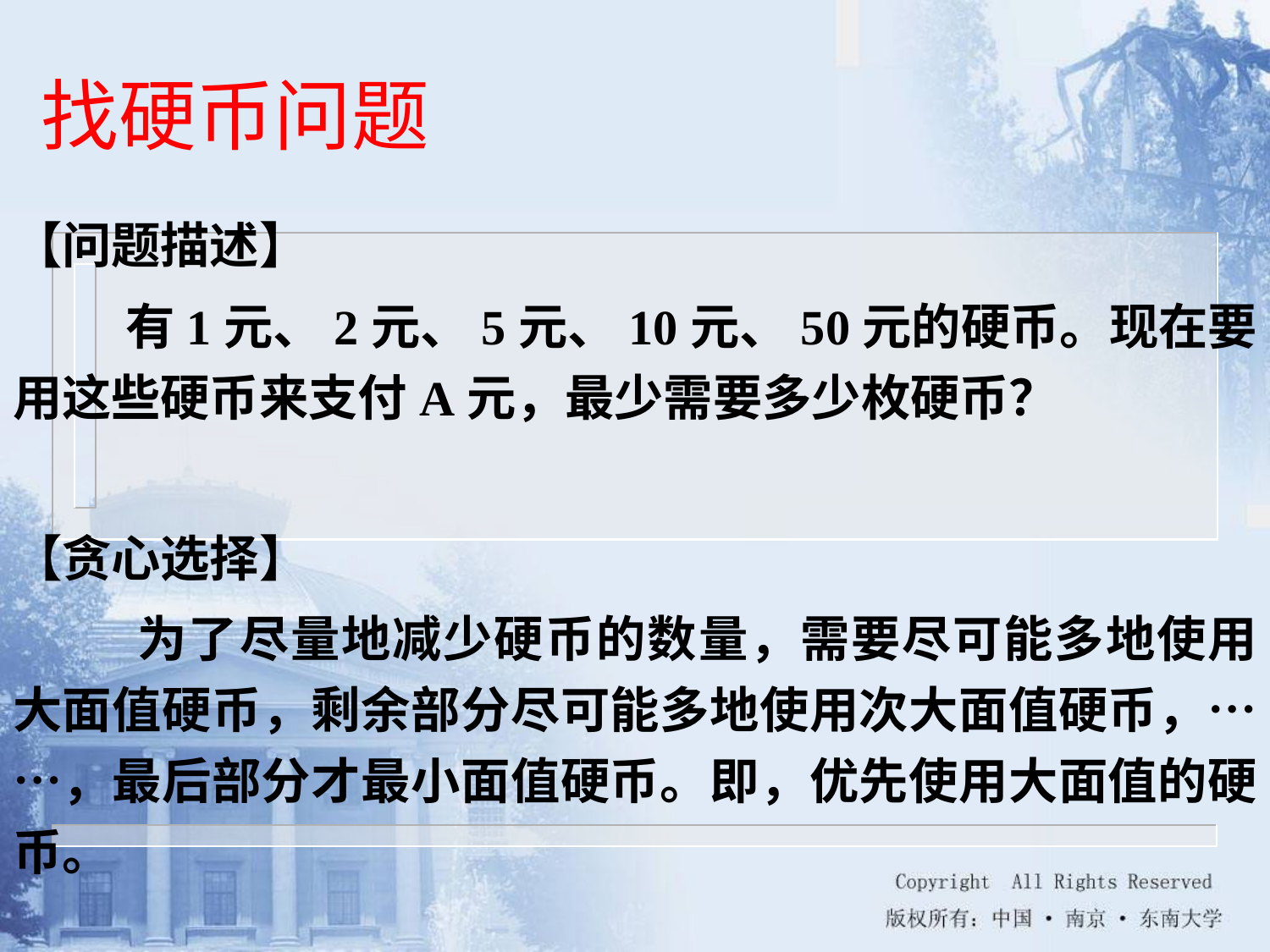

找硬币问题
【问题描述】
有1元、2元、5元、10元、50元的硬币。现在要用这些硬币来支付A元，最少需要多少枚硬币？
【贪心选择】
为了尽量地减少硬币的数量，需要尽可能多地使用大面值硬币，剩余部分尽可能多地使用次大面值硬币，……，最后部分才最小面值硬币。即，优先使用大面值的硬币。